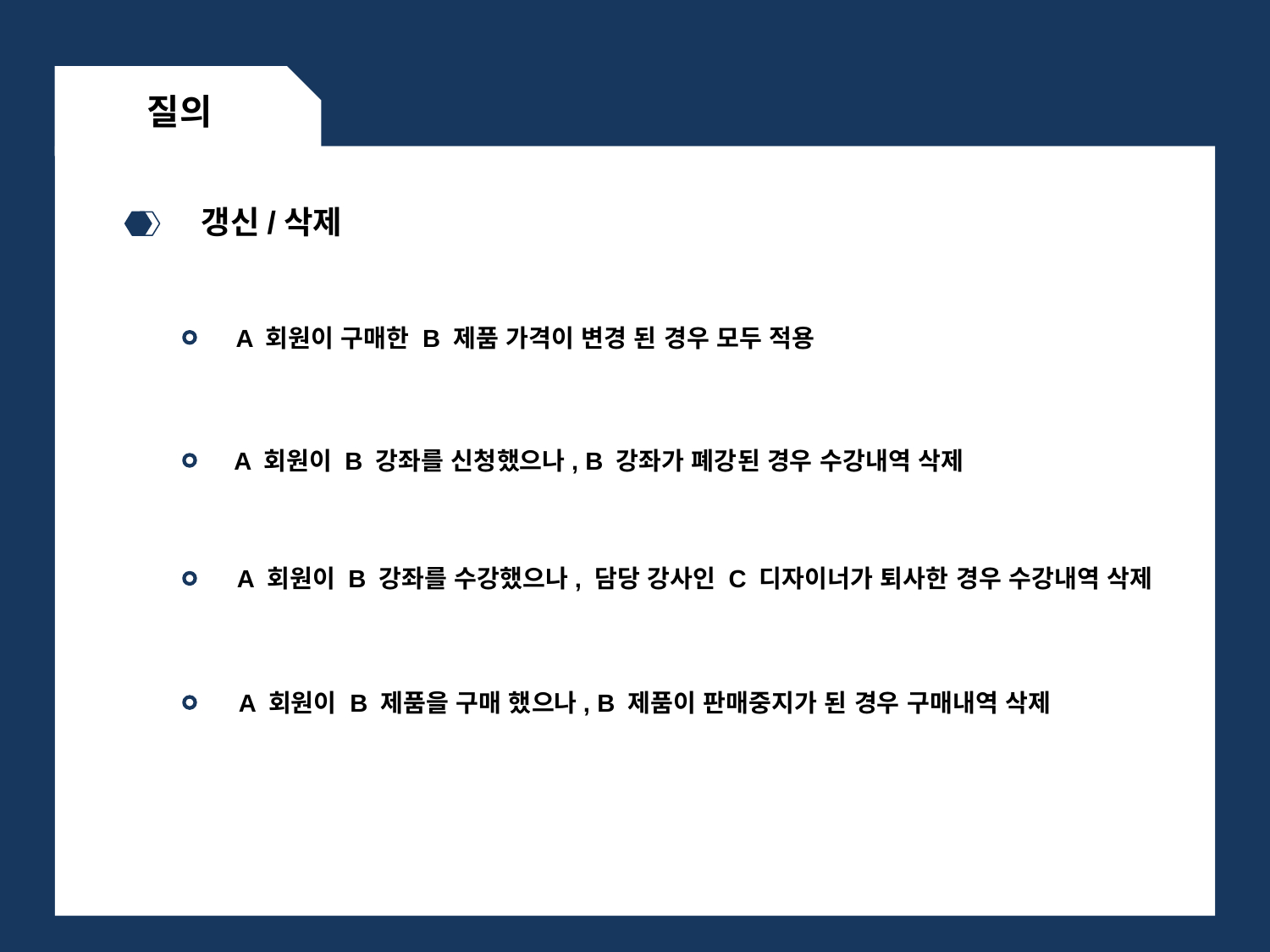

질의

갱신/삭제

A 회원이 구매한 B 제품 가격이 변경 된 경우 모두 적용

A 회원이 B 강좌를 신청했으나, B 강좌가 폐강된 경우 수강내역 삭제

A 회원이 B 강좌를 수강했으나, 담당 강사인 C 디자이너가 퇴사한 경우 수강내역 삭제

A 회원이 B 제품을 구매 했으나, B 제품이 판매중지가 된 경우 구매내역 삭제